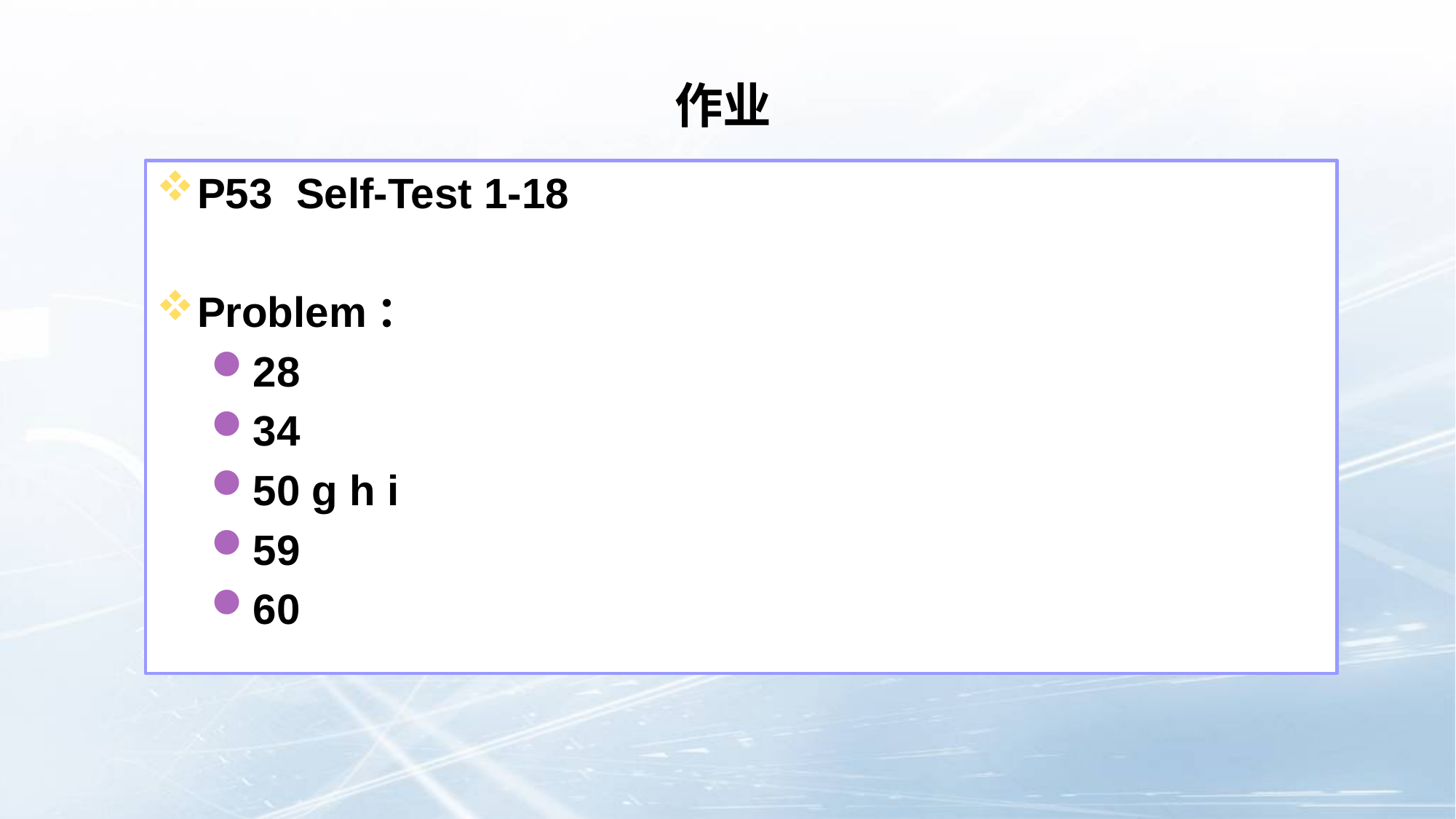

作业
P53  Self-Test 1-18

Problem：
28
34
50 g h i
59
60